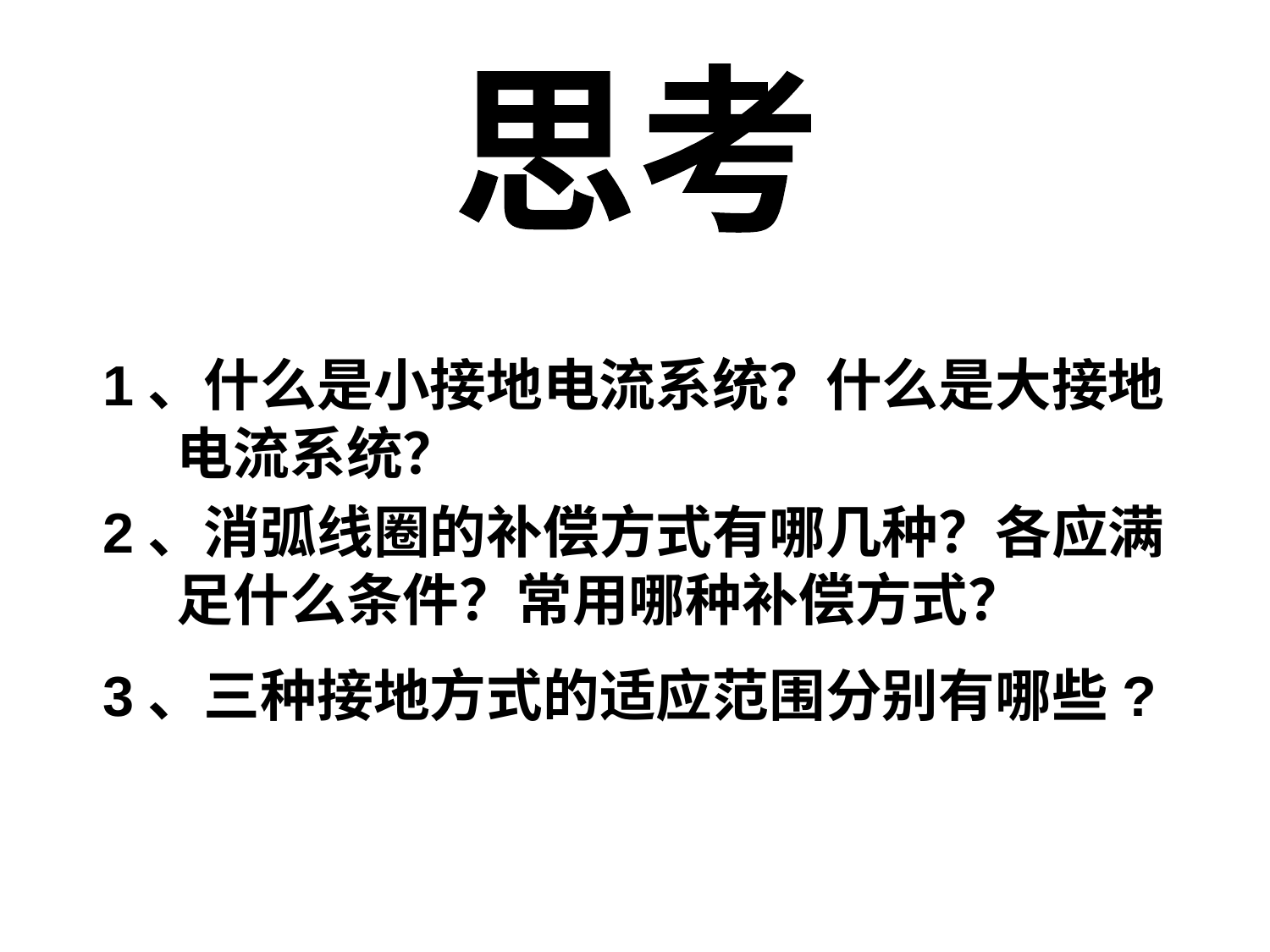

思考

1、什么是小接地电流系统？什么是大接地电流系统？
2、消弧线圈的补偿方式有哪几种？各应满足什么条件？常用哪种补偿方式？
3、三种接地方式的适应范围分别有哪些?